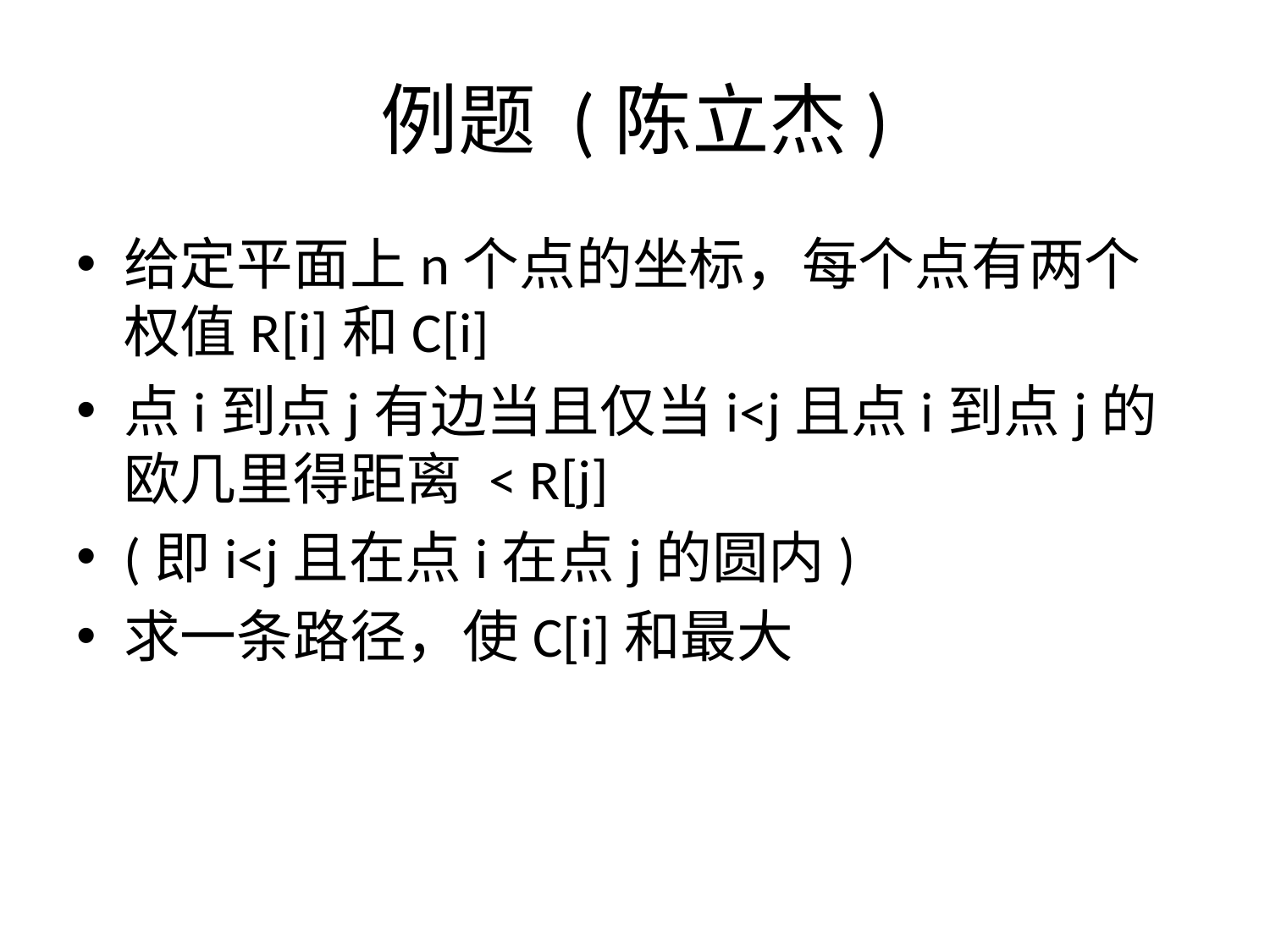

# 例题 (陈立杰)
给定平面上n个点的坐标，每个点有两个权值R[i]和C[i]
点i到点j有边当且仅当i<j且点i到点j的欧几里得距离 < R[j]
(即i<j且在点i在点j的圆内)
求一条路径，使C[i]和最大